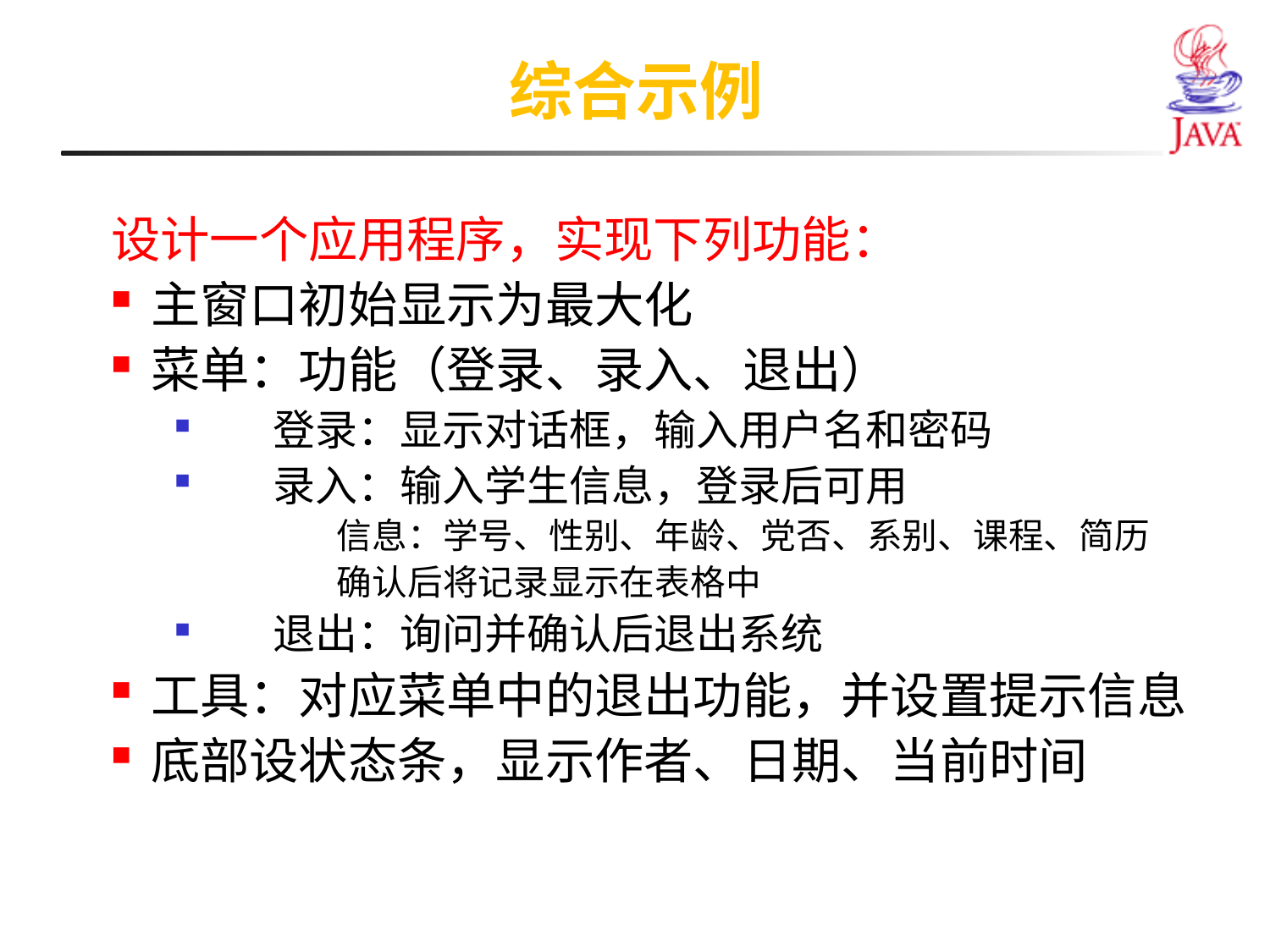

综合示例
设计一个应用程序，实现下列功能：
主窗口初始显示为最大化
菜单：功能（登录、录入、退出）
登录：显示对话框，输入用户名和密码
录入：输入学生信息，登录后可用
	信息：学号、性别、年龄、党否、系别、课程、简历
	确认后将记录显示在表格中
退出：询问并确认后退出系统
工具：对应菜单中的退出功能，并设置提示信息
底部设状态条，显示作者、日期、当前时间